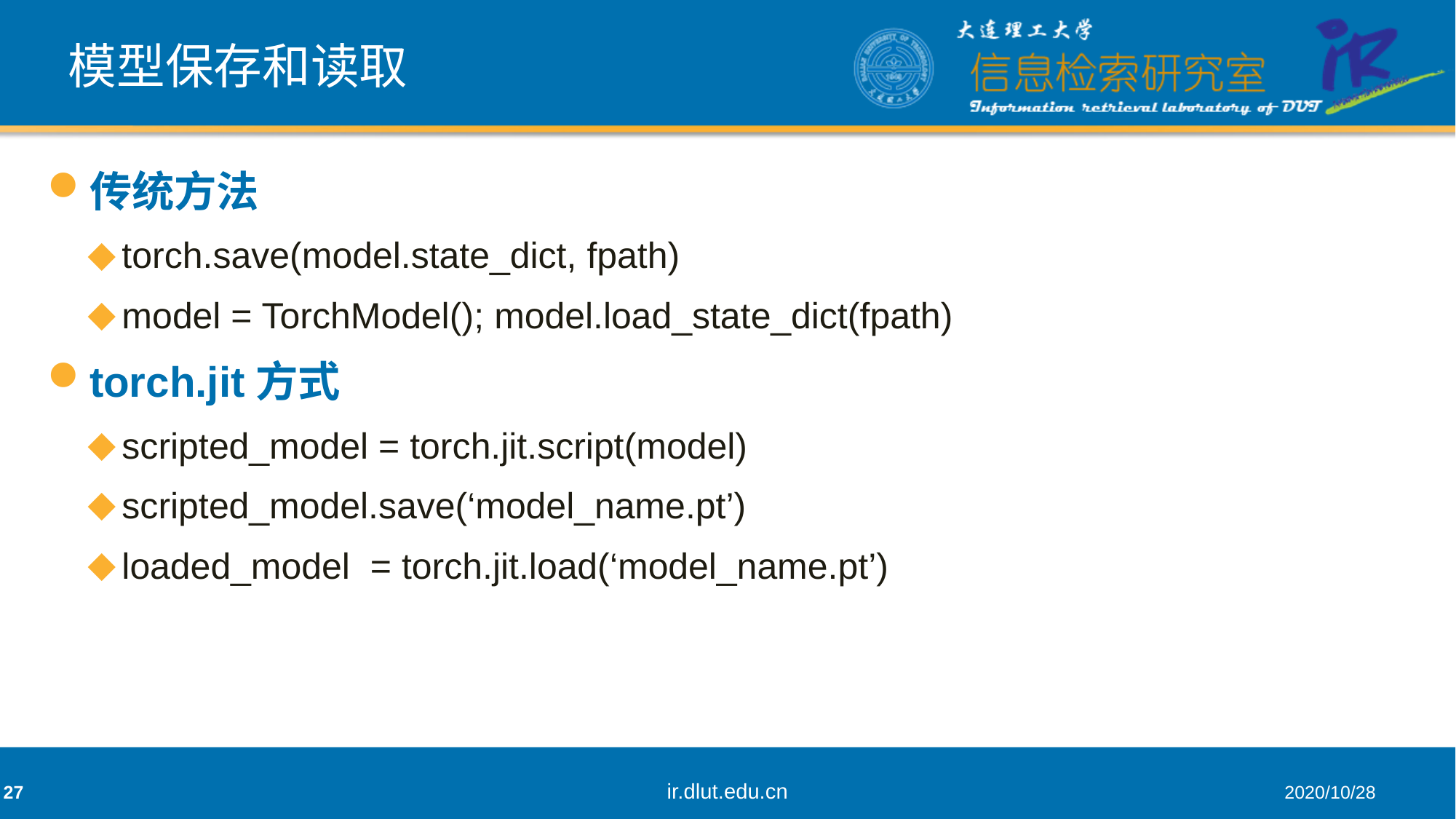

# 模型保存和读取
传统方法
torch.save(model.state_dict, fpath)
model = TorchModel(); model.load_state_dict(fpath)
torch.jit方式
scripted_model = torch.jit.script(model)
scripted_model.save(‘model_name.pt’)
loaded_model  = torch.jit.load(‘model_name.pt’)